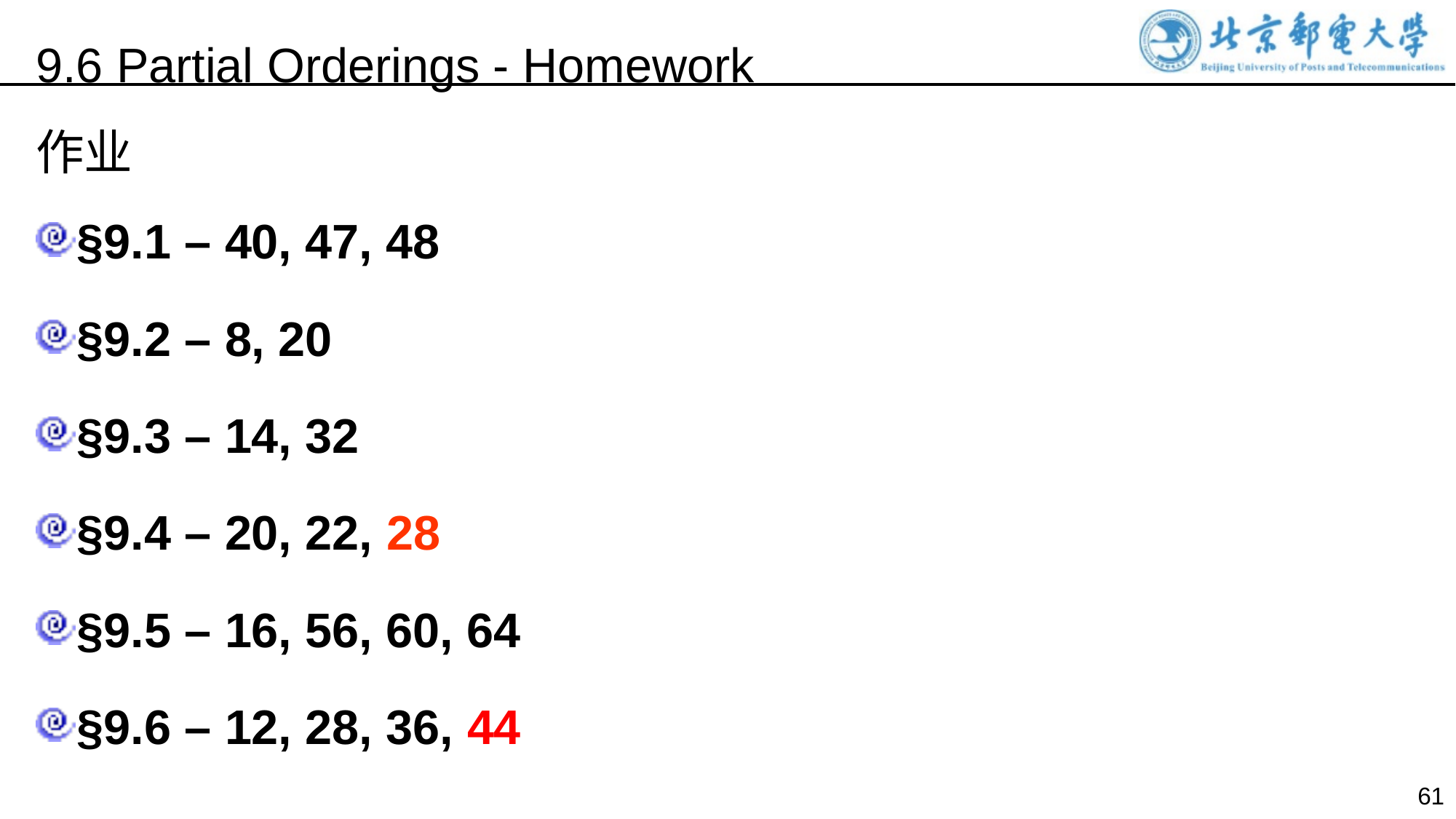

9.6 Partial Orderings - Homework
作业

§9.1 – 40, 47, 48
§9.2 – 8, 20
§9.3 – 14, 32
§9.4 – 20, 22, 28
§9.5 – 16, 56, 60, 64
§9.6 – 12, 28, 36, 44